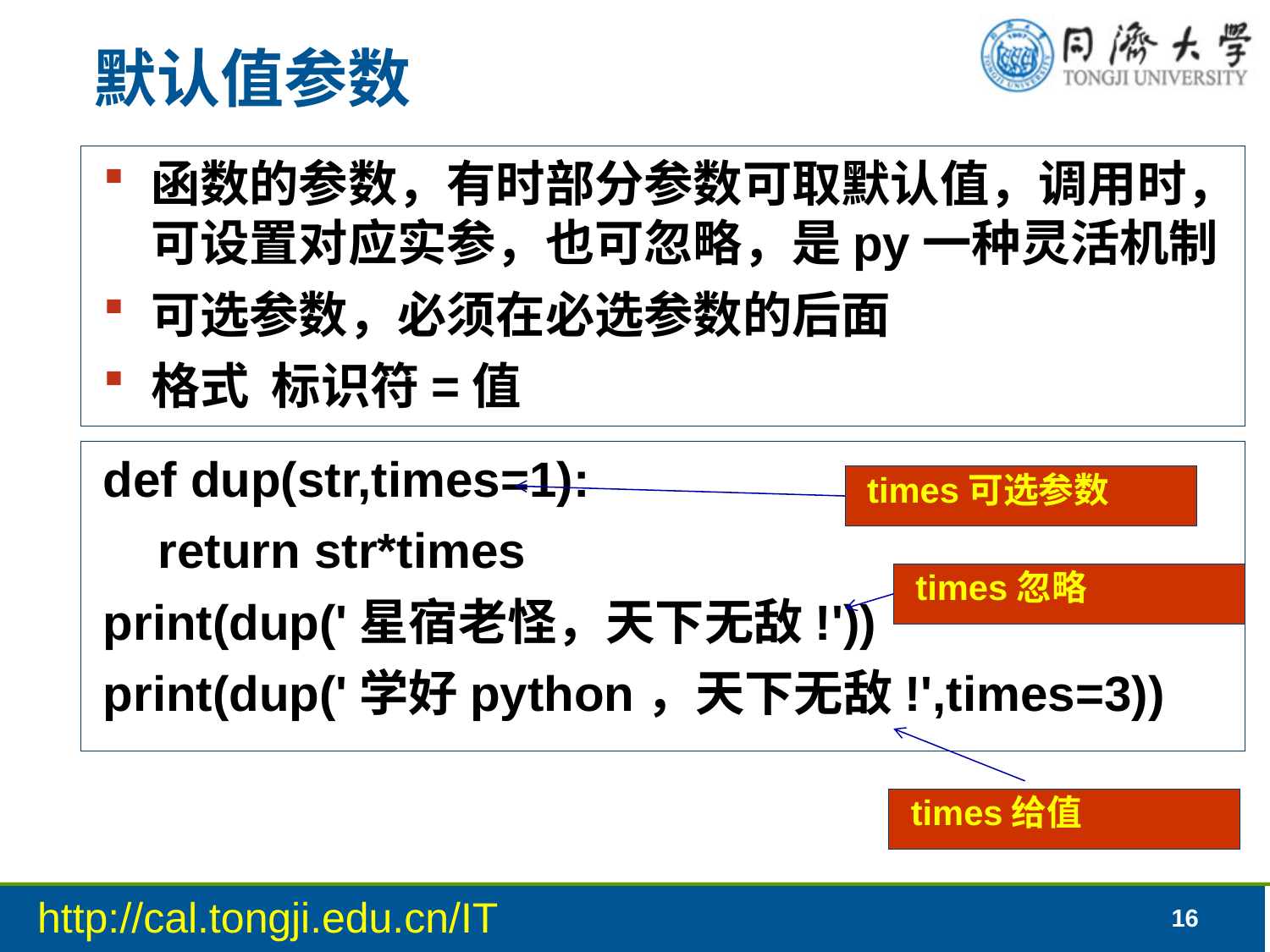

# 默认值参数
函数的参数，有时部分参数可取默认值，调用时，可设置对应实参，也可忽略，是py一种灵活机制
可选参数，必须在必选参数的后面
格式  标识符=值
def dup(str,times=1):
    return str*times
print(dup('星宿老怪，天下无敌!'))
print(dup('学好python，天下无敌!',times=3))
times可选参数
times忽略
times给值